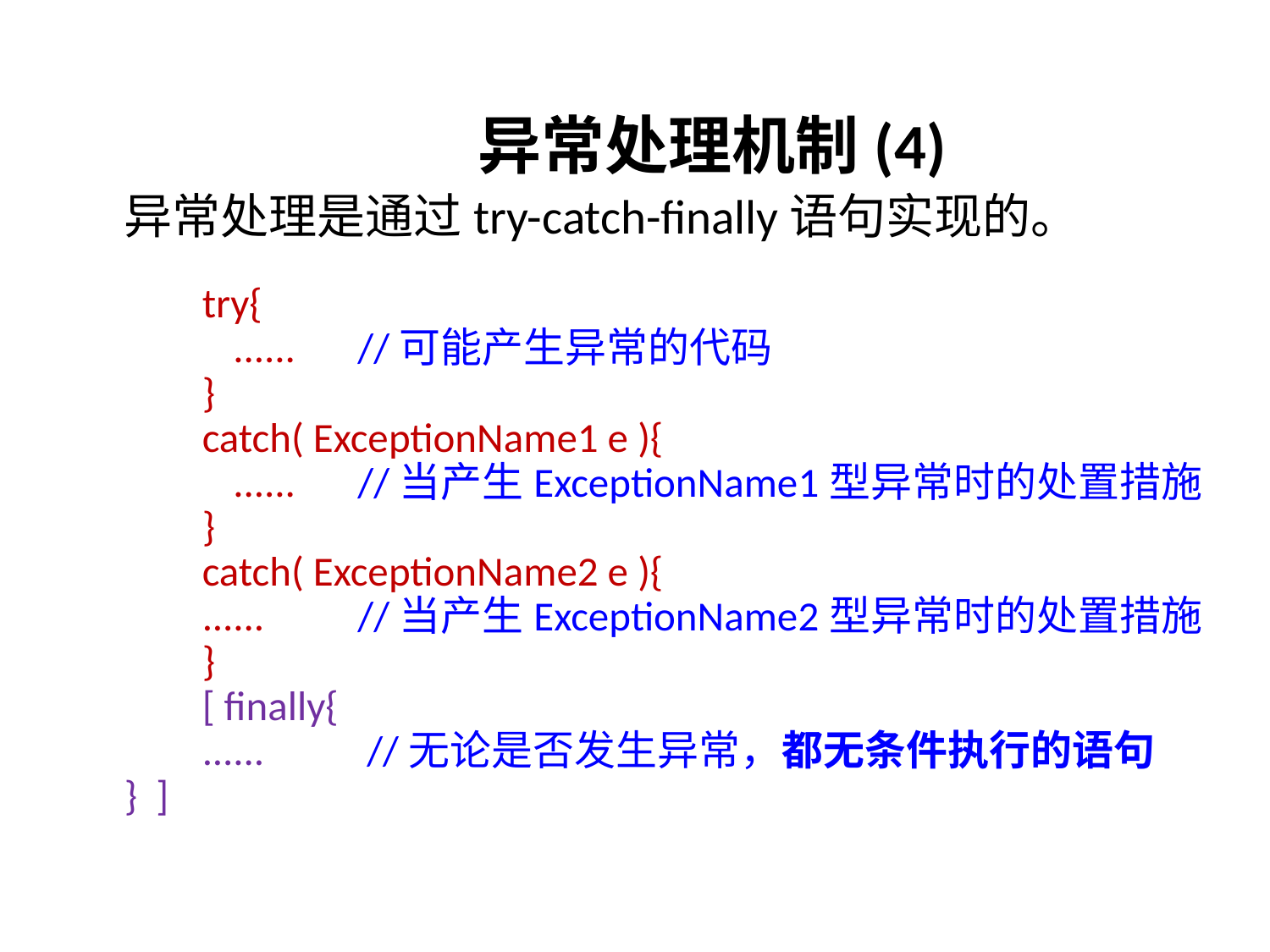

# 异常处理机制(4)
	异常处理是通过try-catch-finally语句实现的。

try{
	......	//可能产生异常的代码
}
catch( ExceptionName1 e ){
	......	//当产生ExceptionName1型异常时的处置措施
}
catch( ExceptionName2 e ){
...... 	//当产生ExceptionName2型异常时的处置措施
}
[ finally{
......	 //无论是否发生异常，都无条件执行的语句
		}  ]